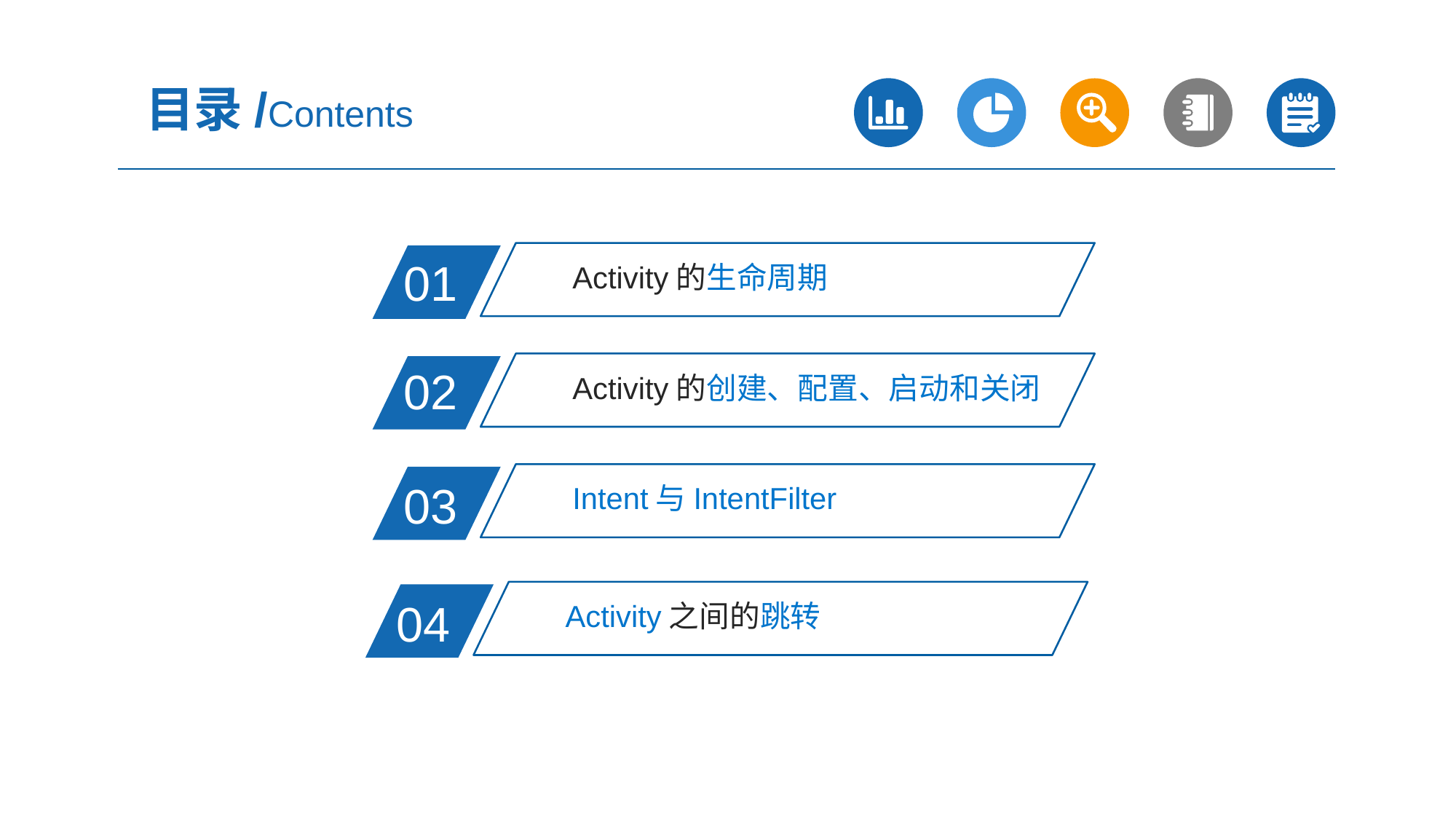

目录/Contents

Activity的生命周期

01

Activity的创建、配置、启动和关闭
02

Intent与IntentFilter

03

Activity之间的跳转

04